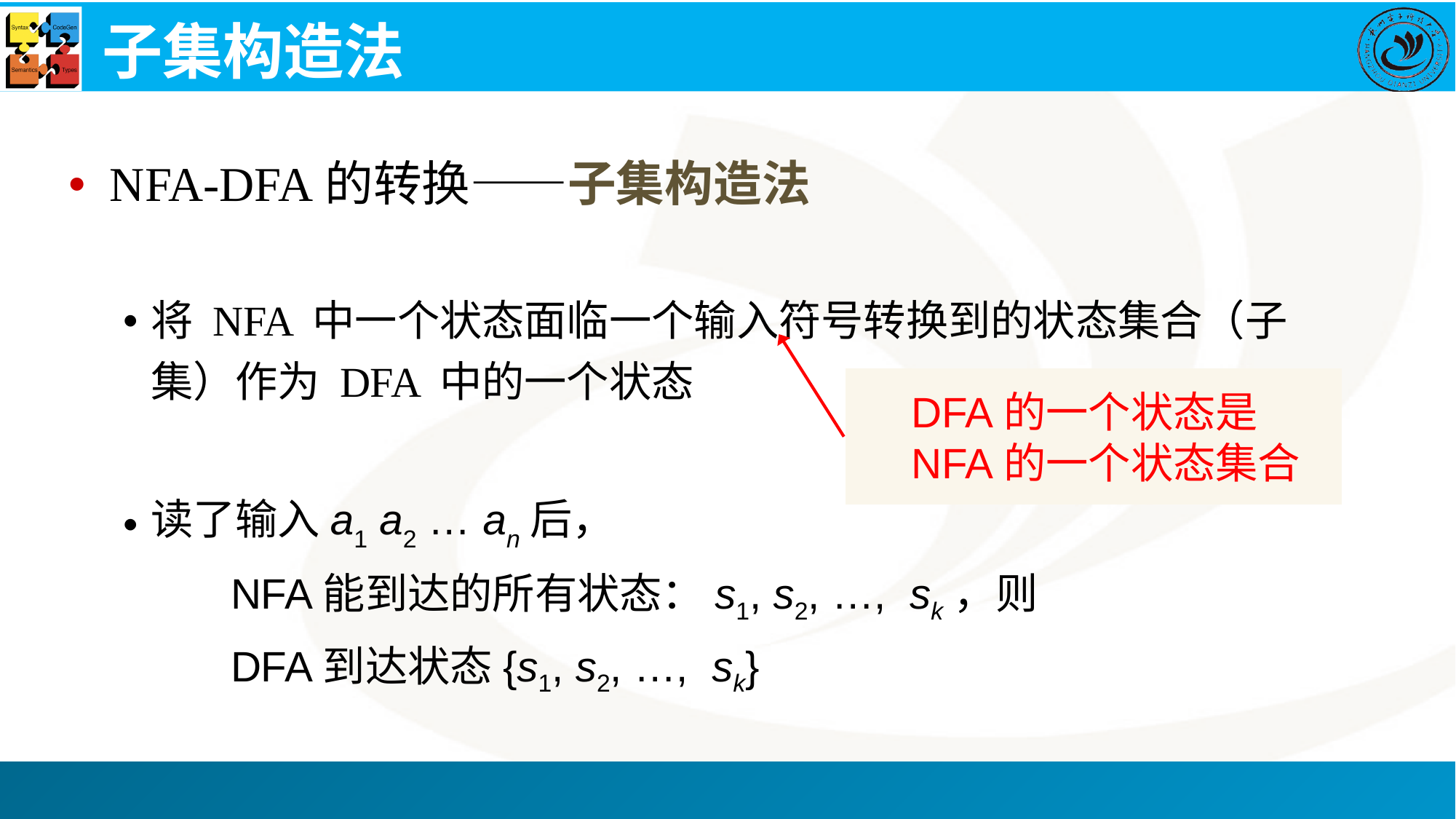

# 子集构造法
NFA-DFA的转换——子集构造法

将 NFA 中一个状态面临一个输入符号转换到的状态集合（子集）作为 DFA 中的一个状态

读了输入a1 a2 … an后，
		 NFA能到达的所有状态：s1, s2, …,  sk，则
		 DFA到达状态{s1, s2, …,  sk}

DFA的一个状态是NFA的一个状态集合
29